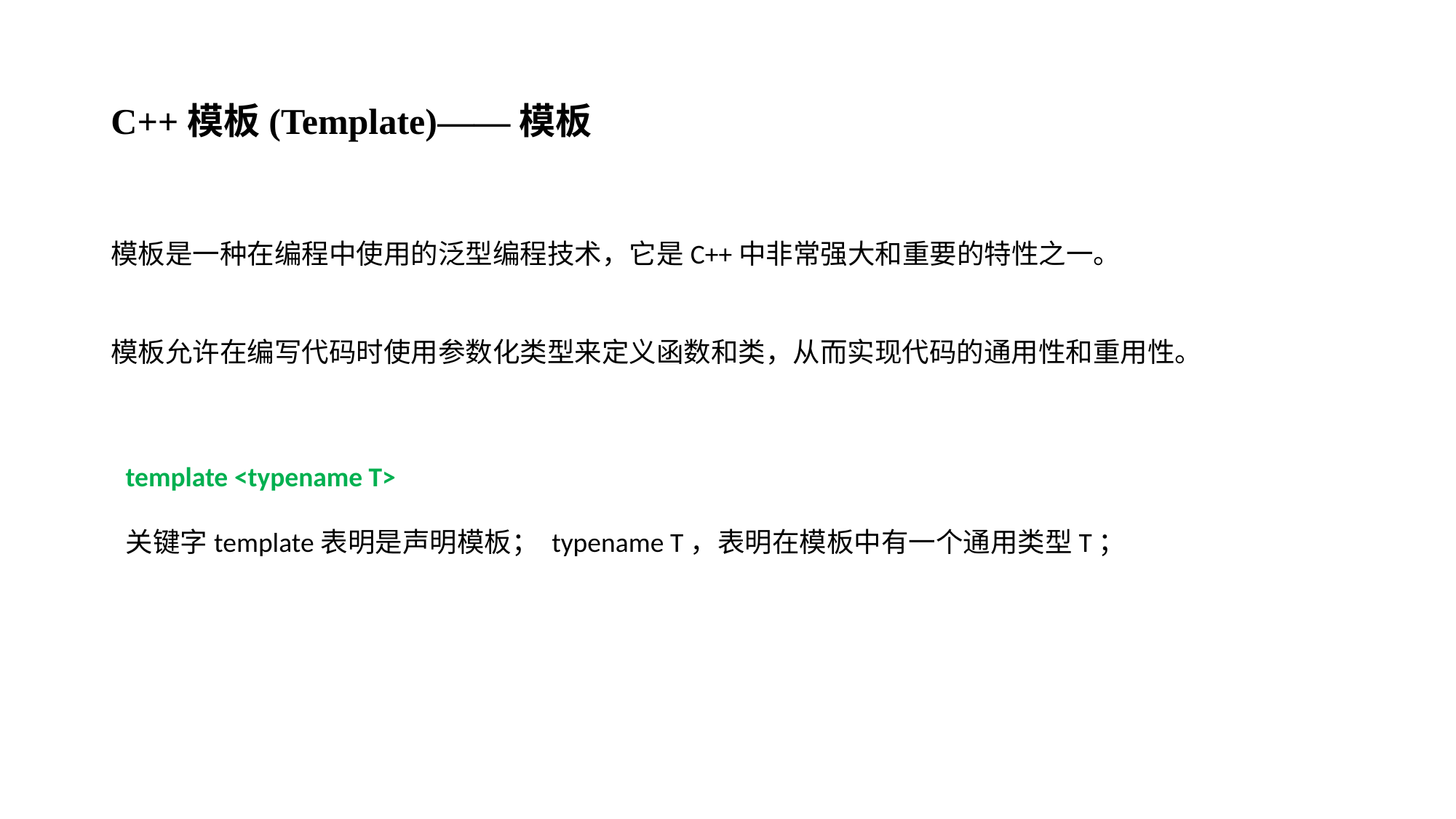

# C++模板(Template)——模板
模板是一种在编程中使用的泛型编程技术，它是C++中非常强大和重要的特性之一。

模板允许在编写代码时使用参数化类型来定义函数和类，从而实现代码的通用性和重用性。

template <typename T>

关键字template表明是声明模板； typename T，表明在模板中有一个通用类型T；